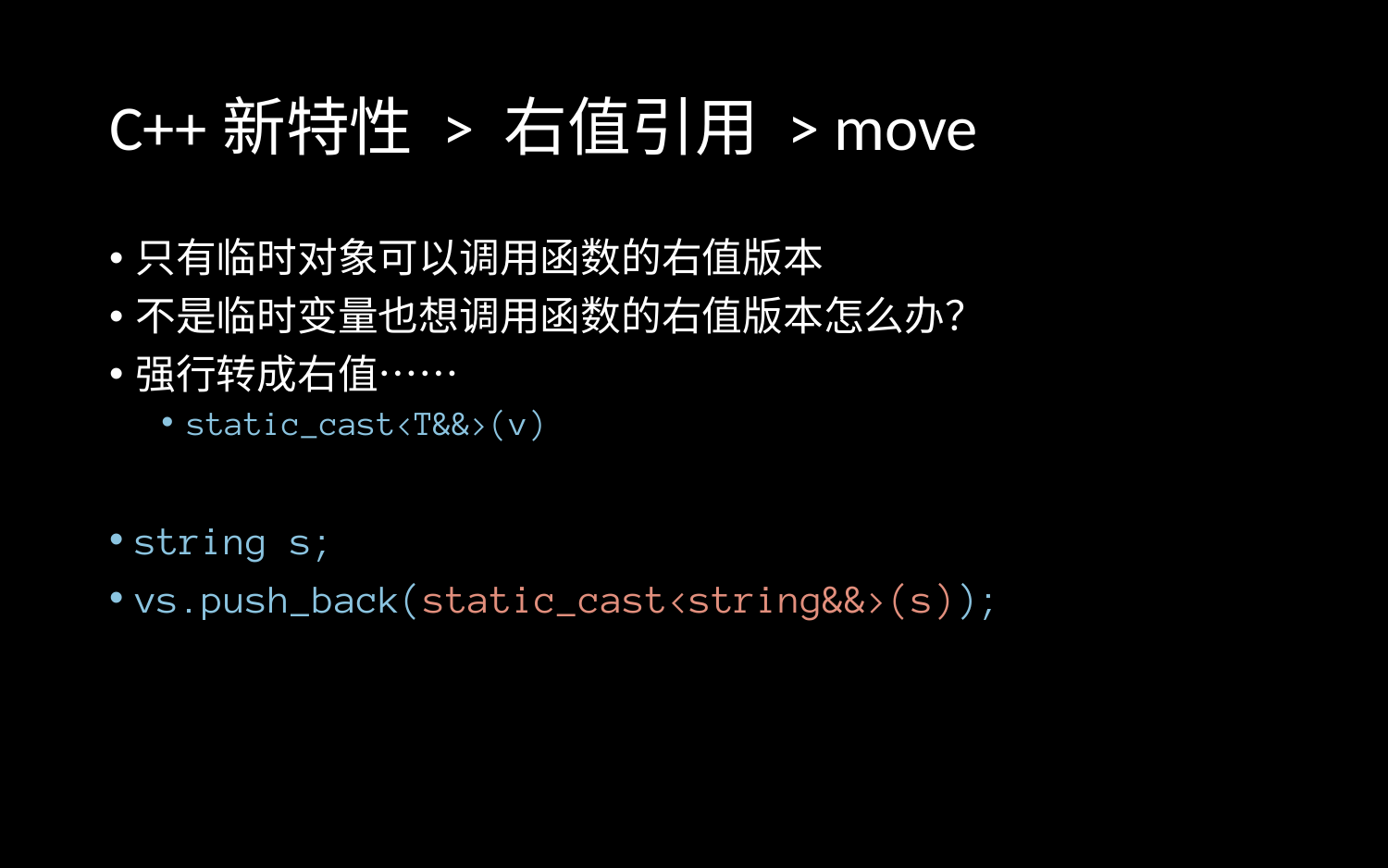

# C++新特性 > 右值引用 > move
只有临时对象可以调用函数的右值版本
不是临时变量也想调用函数的右值版本怎么办？
强行转成右值……
static_cast<T&&>(v)

string s;
vs.push_back(static_cast<string&&>(s));